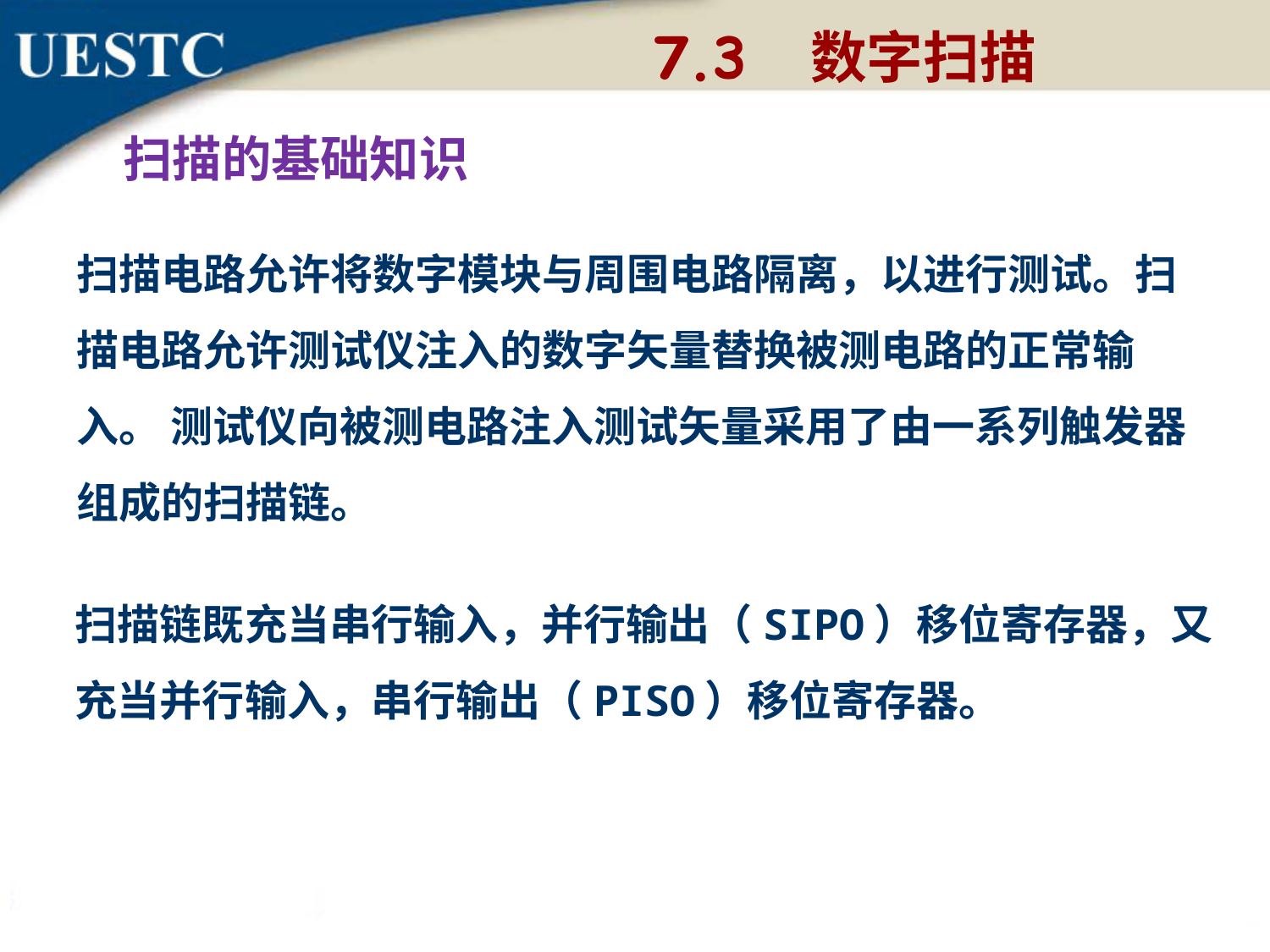

7.3  数字扫描
扫描的基础知识
扫描电路允许将数字模块与周围电路隔离，以进行测试。扫描电路允许测试仪注入的数字矢量替换被测电路的正常输入。 测试仪向被测电路注入测试矢量采用了由一系列触发器组成的扫描链。
扫描链既充当串行输入，并行输出（SIPO）移位寄存器，又充当并行输入，串行输出（PISO）移位寄存器。